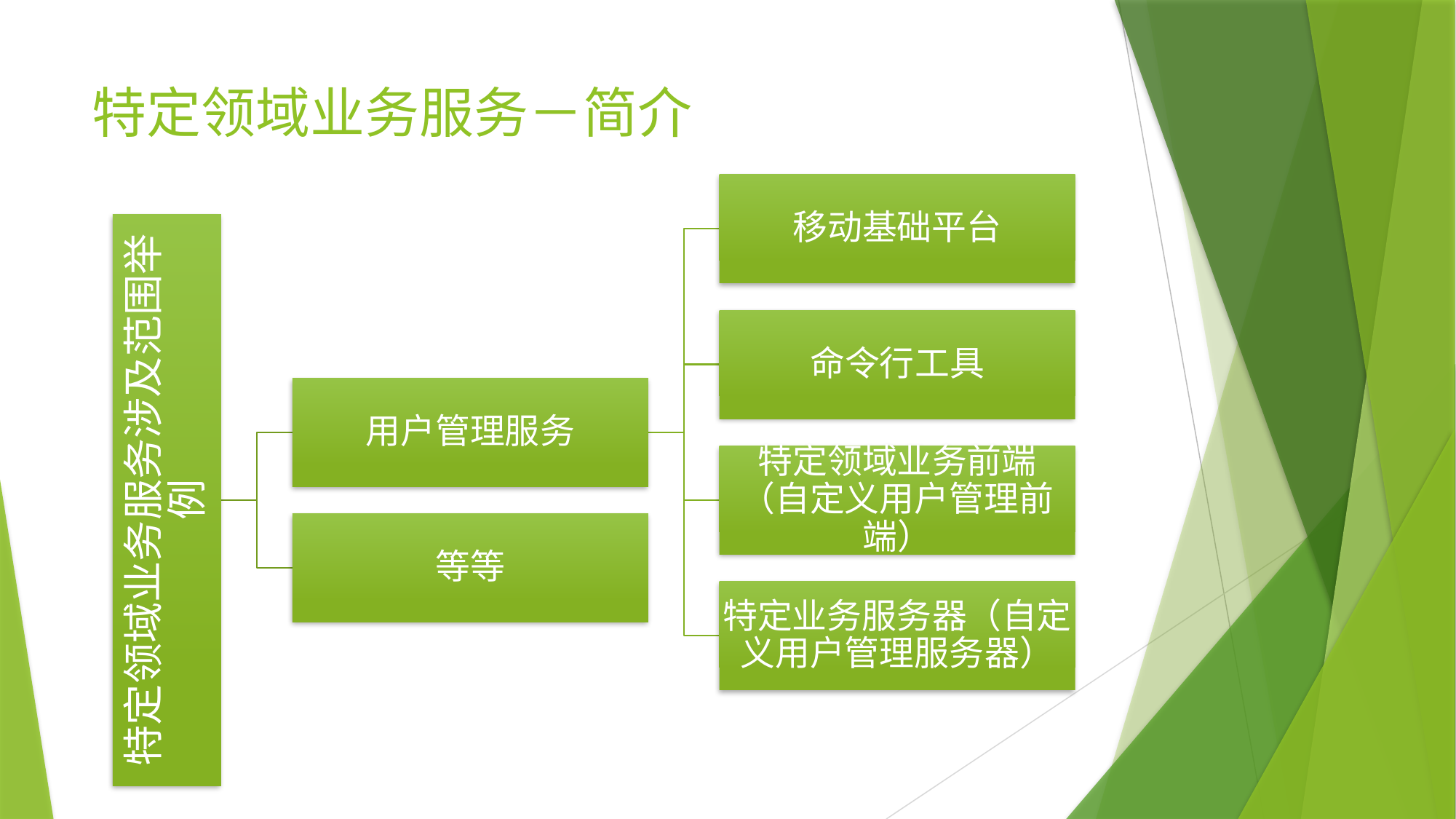

# 特定领域业务服务－简介

特定领域业务服务涉及范围举例
用户管理服务
移动基础平台
命令行工具
特定领域业务前端 （自定义用户管理前端）
特定业务服务器（自定义用户管理服务器）
等等